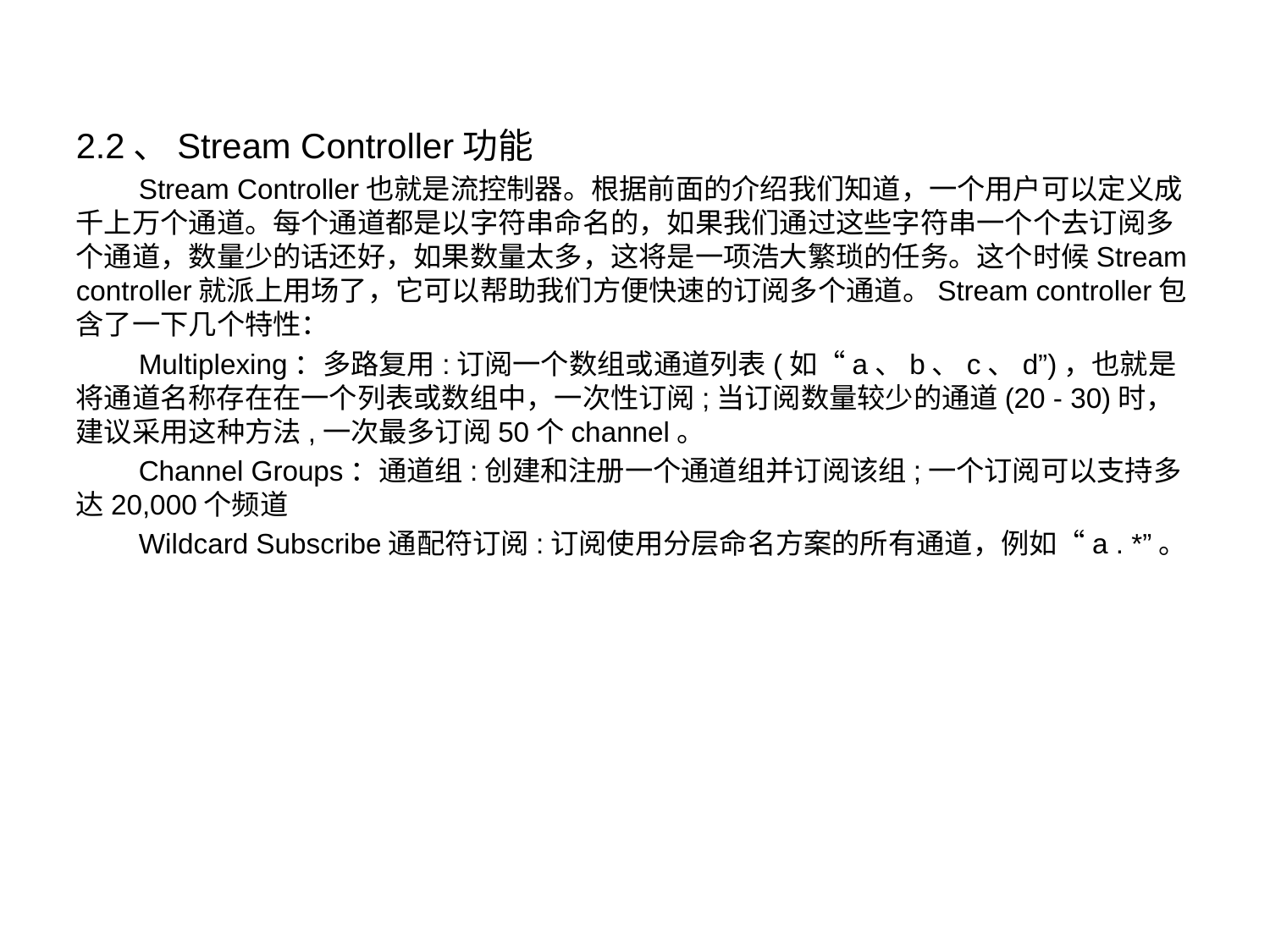

2.2、Stream Controller功能
        Stream Controller也就是流控制器。根据前面的介绍我们知道，一个用户可以定义成千上万个通道。每个通道都是以字符串命名的，如果我们通过这些字符串一个个去订阅多个通道，数量少的话还好，如果数量太多，这将是一项浩大繁琐的任务。这个时候Stream controller就派上用场了，它可以帮助我们方便快速的订阅多个通道。Stream controller包含了一下几个特性：
        Multiplexing：多路复用:订阅一个数组或通道列表(如“a、b、c、d”)，也就是将通道名称存在在一个列表或数组中，一次性订阅;当订阅数量较少的通道(20 - 30)时，建议采用这种方法,一次最多订阅50个channel。
        Channel Groups：通道组:创建和注册一个通道组并订阅该组;一个订阅可以支持多达20,000个频道
        Wildcard Subscribe通配符订阅:订阅使用分层命名方案的所有通道，例如“a . *”。